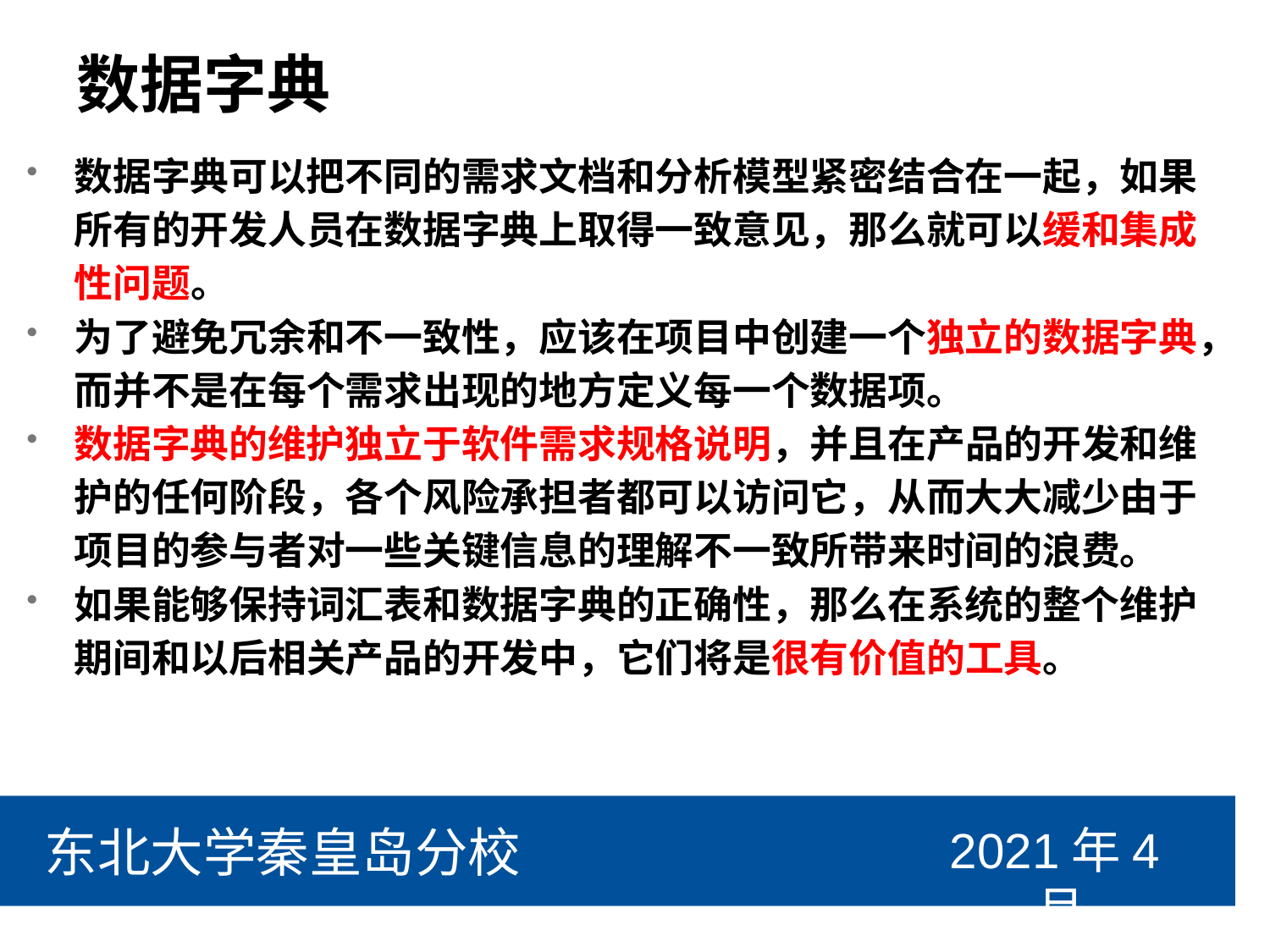

# 数据字典
数据字典可以把不同的需求文档和分析模型紧密结合在一起，如果所有的开发人员在数据字典上取得一致意见，那么就可以缓和集成性问题。
为了避免冗余和不一致性，应该在项目中创建一个独立的数据字典，而并不是在每个需求出现的地方定义每一个数据项。
数据字典的维护独立于软件需求规格说明，并且在产品的开发和维护的任何阶段，各个风险承担者都可以访问它，从而大大减少由于项目的参与者对一些关键信息的理解不一致所带来时间的浪费。
如果能够保持词汇表和数据字典的正确性，那么在系统的整个维护期间和以后相关产品的开发中，它们将是很有价值的工具。